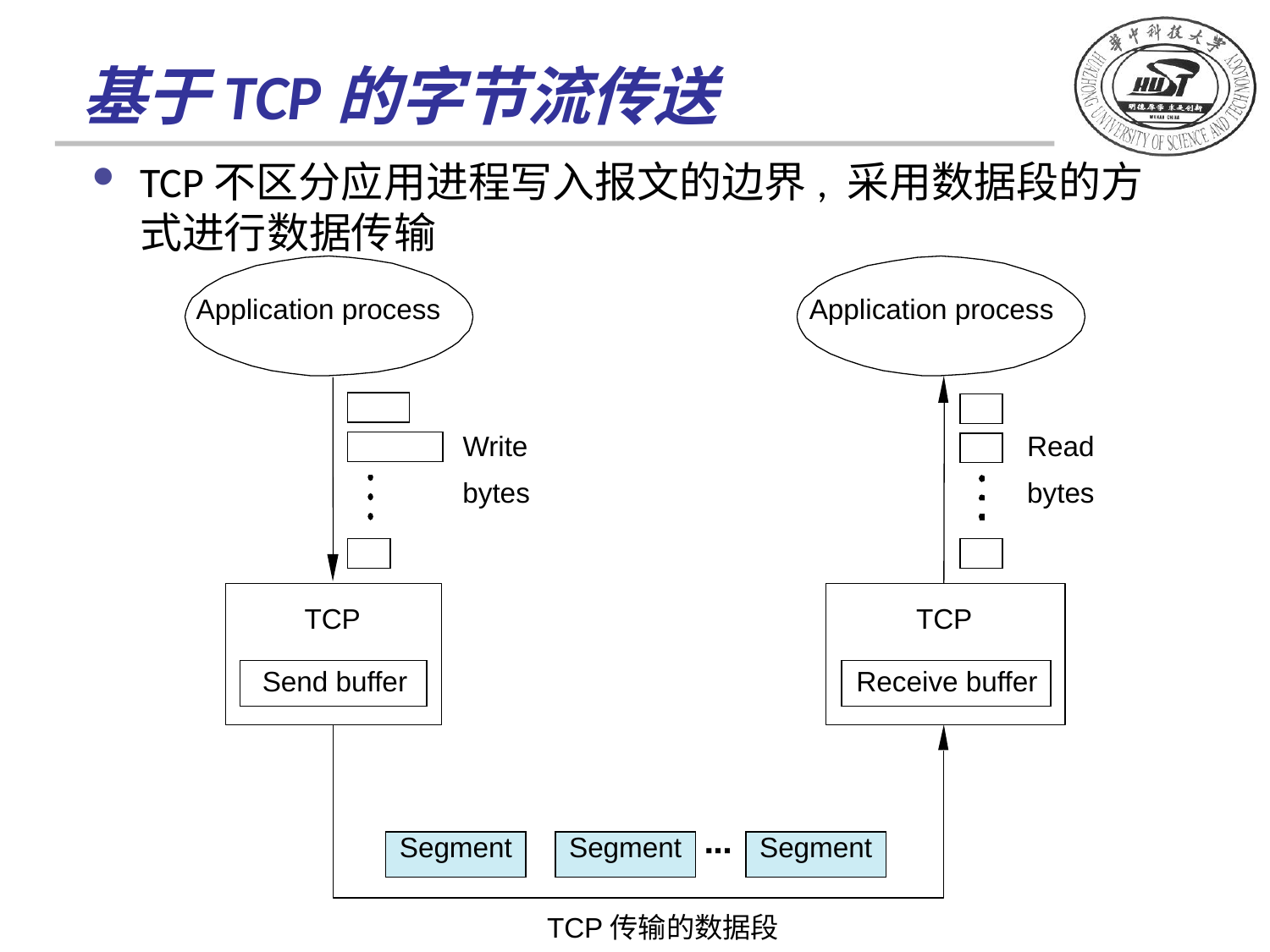

# 基于TCP的字节流传送
TCP不区分应用进程写入报文的边界, 采用数据段的方式进行数据传输

Application process
Application process

Write
Read

bytes

bytes

TCP
TCP

Send buffer
Receive buffer

■ ■ ■
Segment
Segment
Segment

TCP传输的数据段